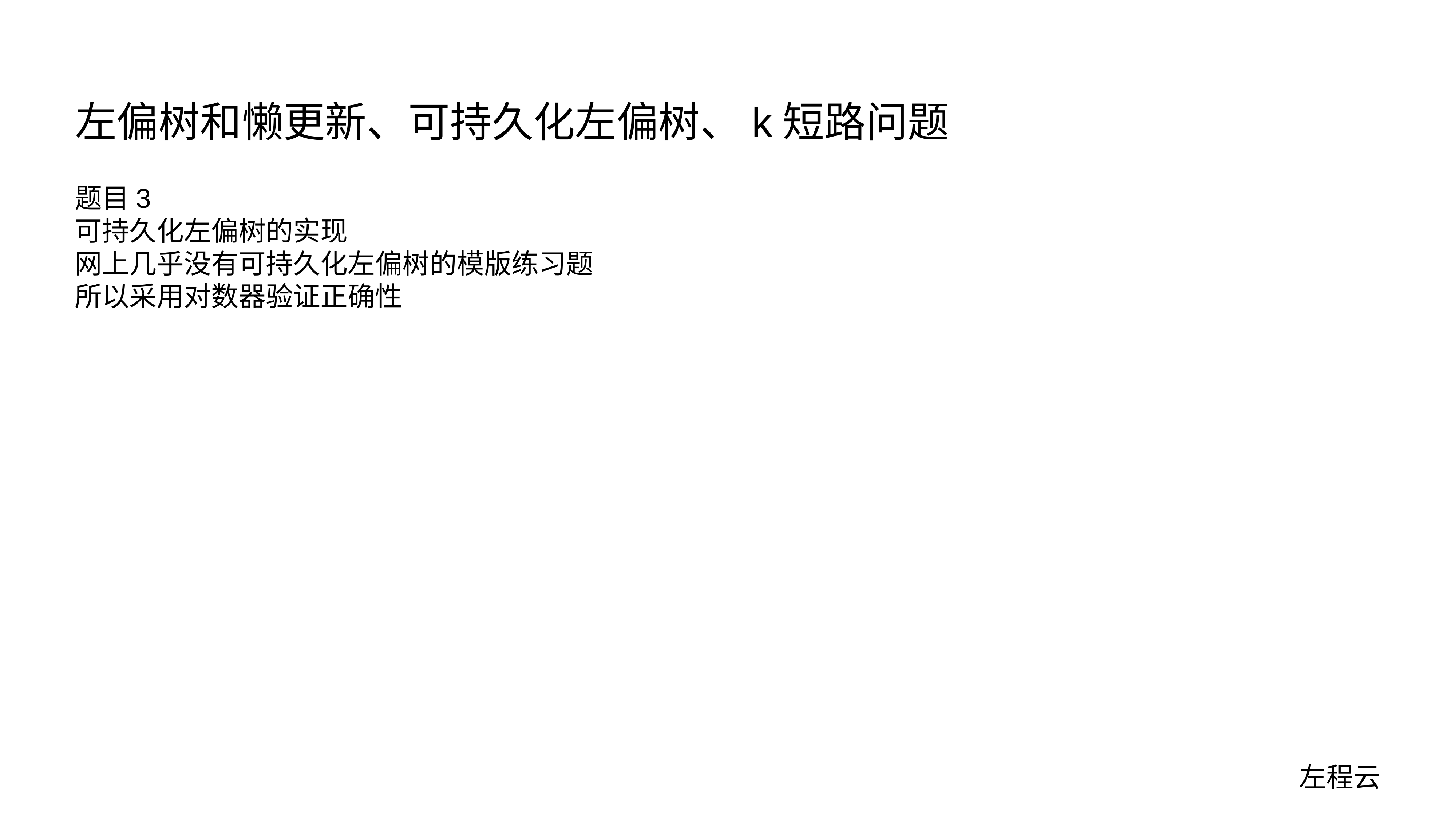

# 左偏树和懒更新、可持久化左偏树、k短路问题
题目3
可持久化左偏树的实现
网上几乎没有可持久化左偏树的模版练习题
所以采用对数器验证正确性
左程云